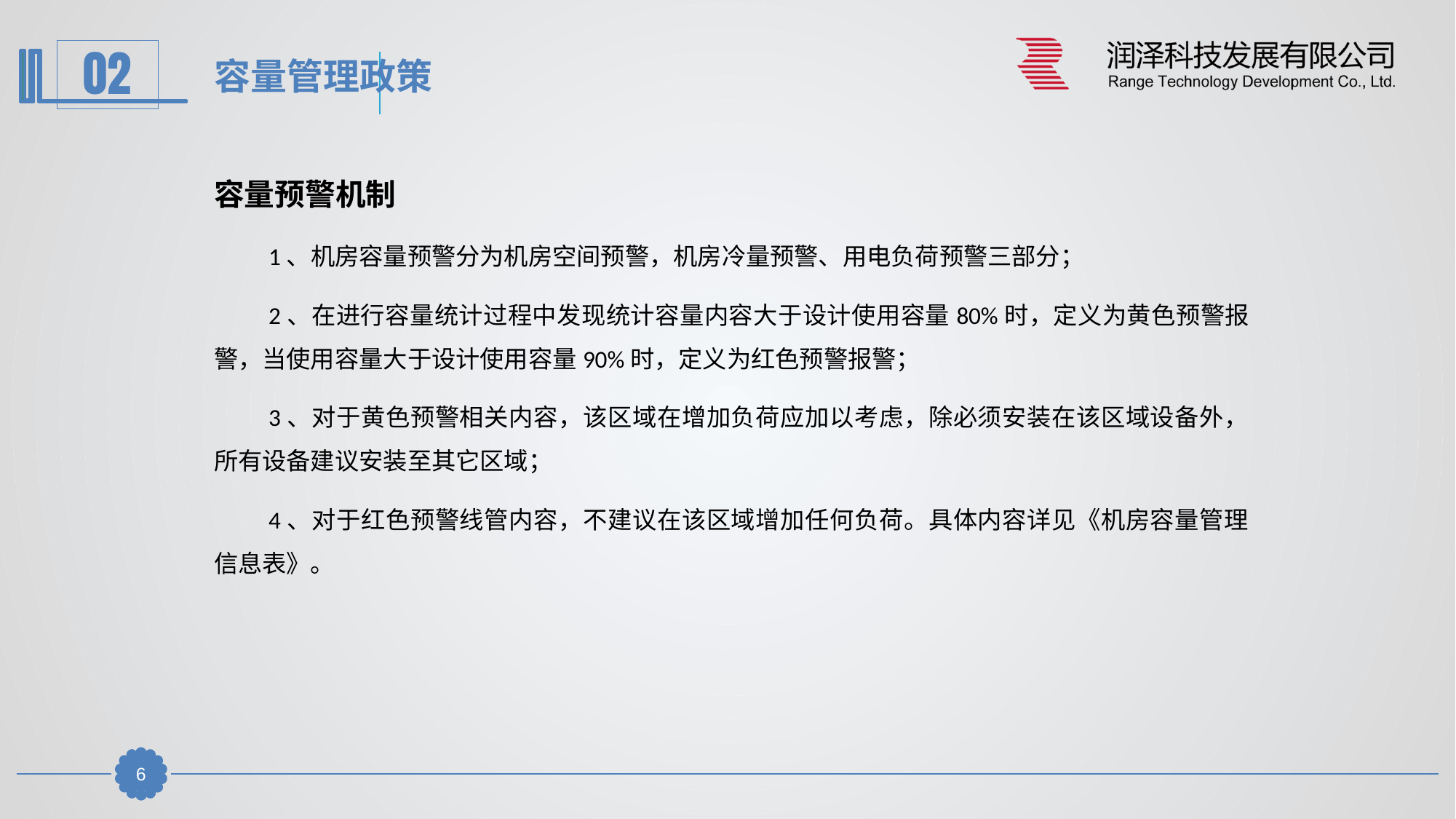

容量管理政策
容量预警机制
1、机房容量预警分为机房空间预警，机房冷量预警、用电负荷预警三部分；
2、在进行容量统计过程中发现统计容量内容大于设计使用容量80%时，定义为黄色预警报警，当使用容量大于设计使用容量90%时，定义为红色预警报警；
3、对于黄色预警相关内容，该区域在增加负荷应加以考虑，除必须安装在该区域设备外，所有设备建议安装至其它区域；
4、对于红色预警线管内容，不建议在该区域增加任何负荷。具体内容详见《机房容量管理信息表》。
6